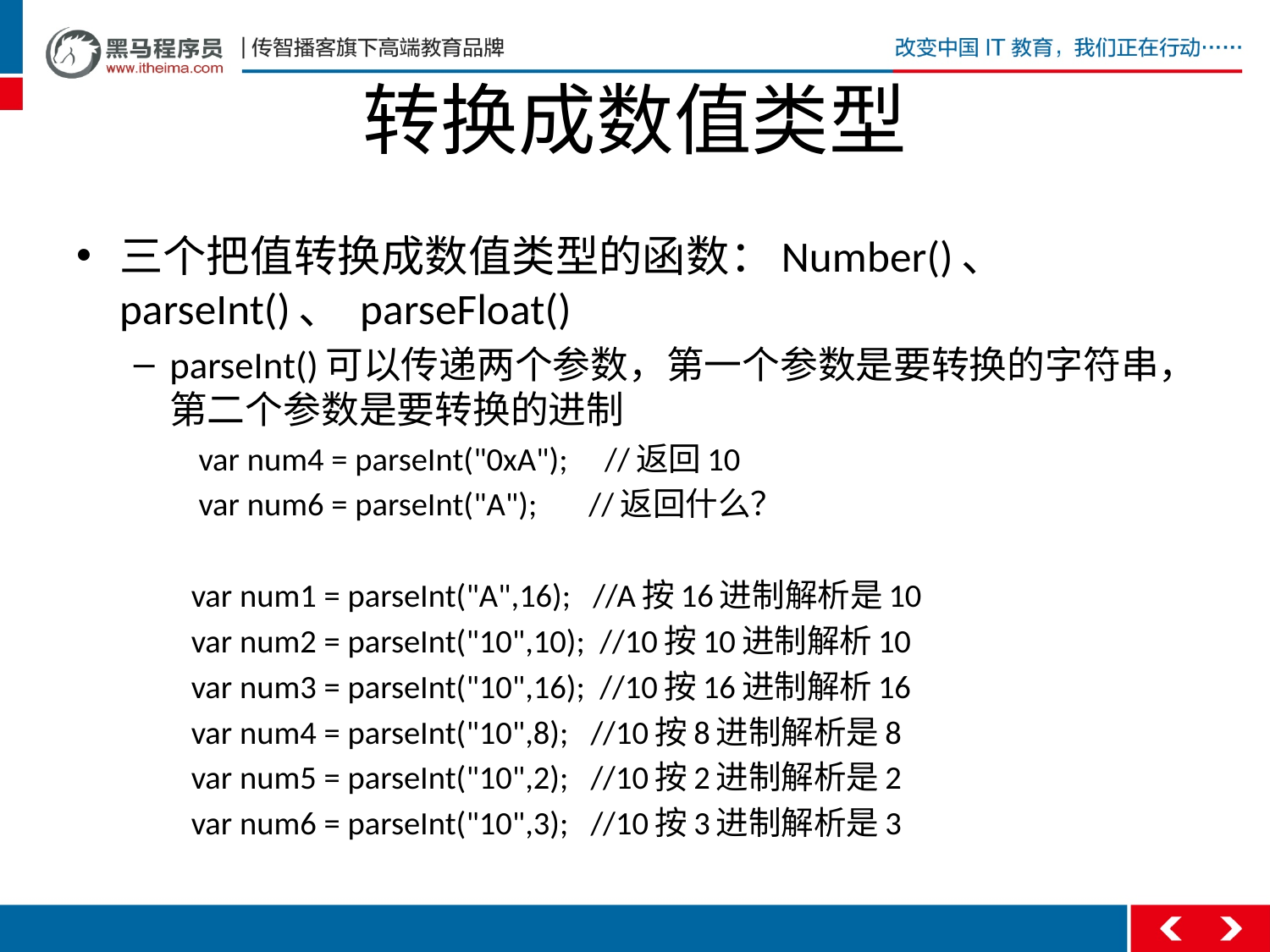

# 转换成数值类型
三个把值转换成数值类型的函数：Number()、 parseInt()、 parseFloat()
parseInt()可以传递两个参数，第一个参数是要转换的字符串，第二个参数是要转换的进制
 var num4 = parseInt("0xA");     //返回10
 var num6 = parseInt("A");       //返回什么？

var num1 = parseInt("A",16);   //A按16进制解析是10
var num2 = parseInt("10",10);  //10按10进制解析10
var num3 = parseInt("10",16);  //10按16进制解析16
var num4 = parseInt("10",8);   //10按8进制解析是8
var num5 = parseInt("10",2);   //10按2进制解析是2
var num6 = parseInt("10",3);   //10按3进制解析是3